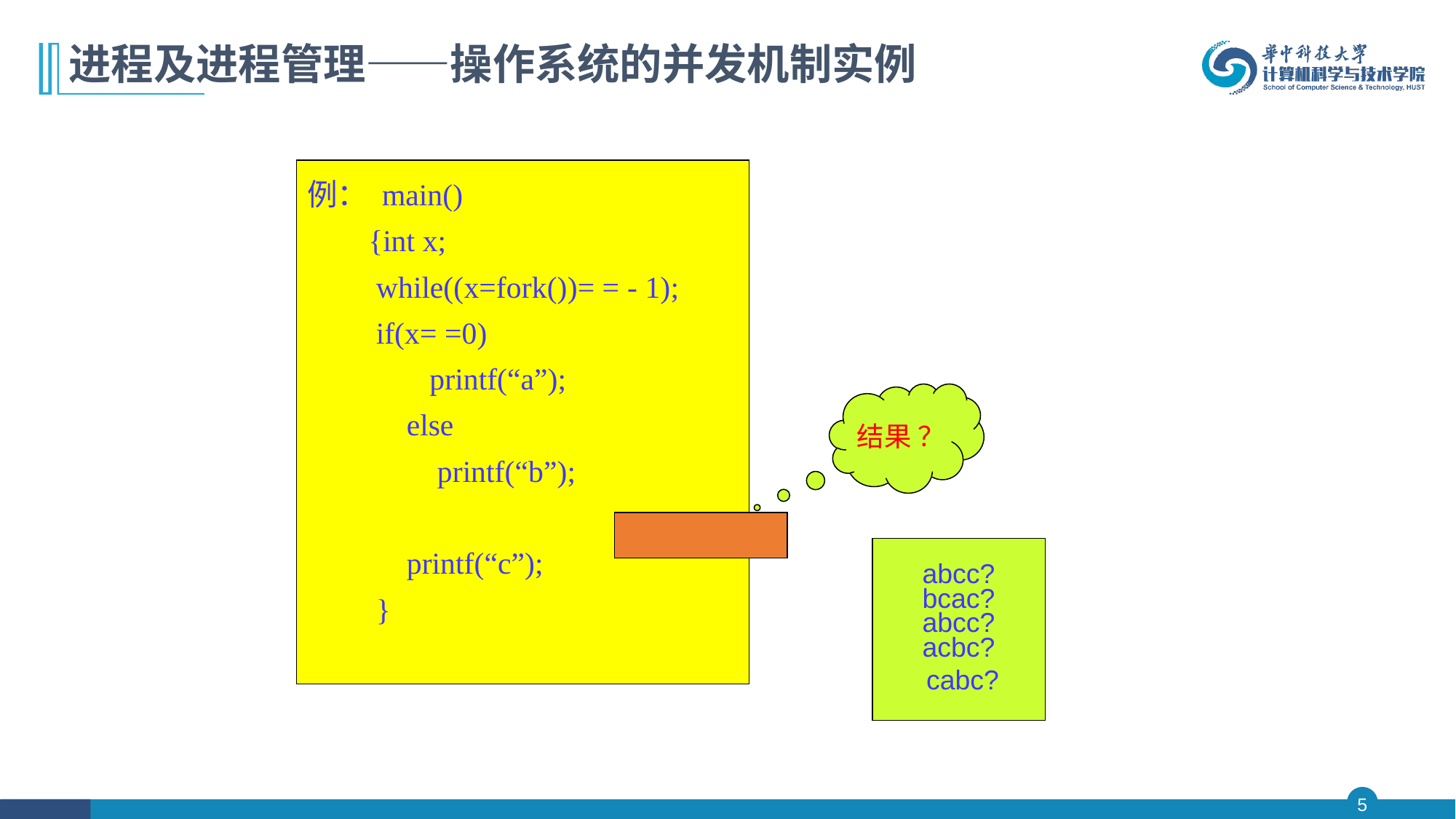

# 进程及进程管理——操作系统的并发机制实例
例： main()
        {int x;
         while((x=fork())= = - 1);
         if(x= =0)
                printf(“a”);
             else
                 printf(“b”);

             printf(“c”);
         }

结果 ？

abcc?
bcac?
abcc?
acbc?
 cabc?